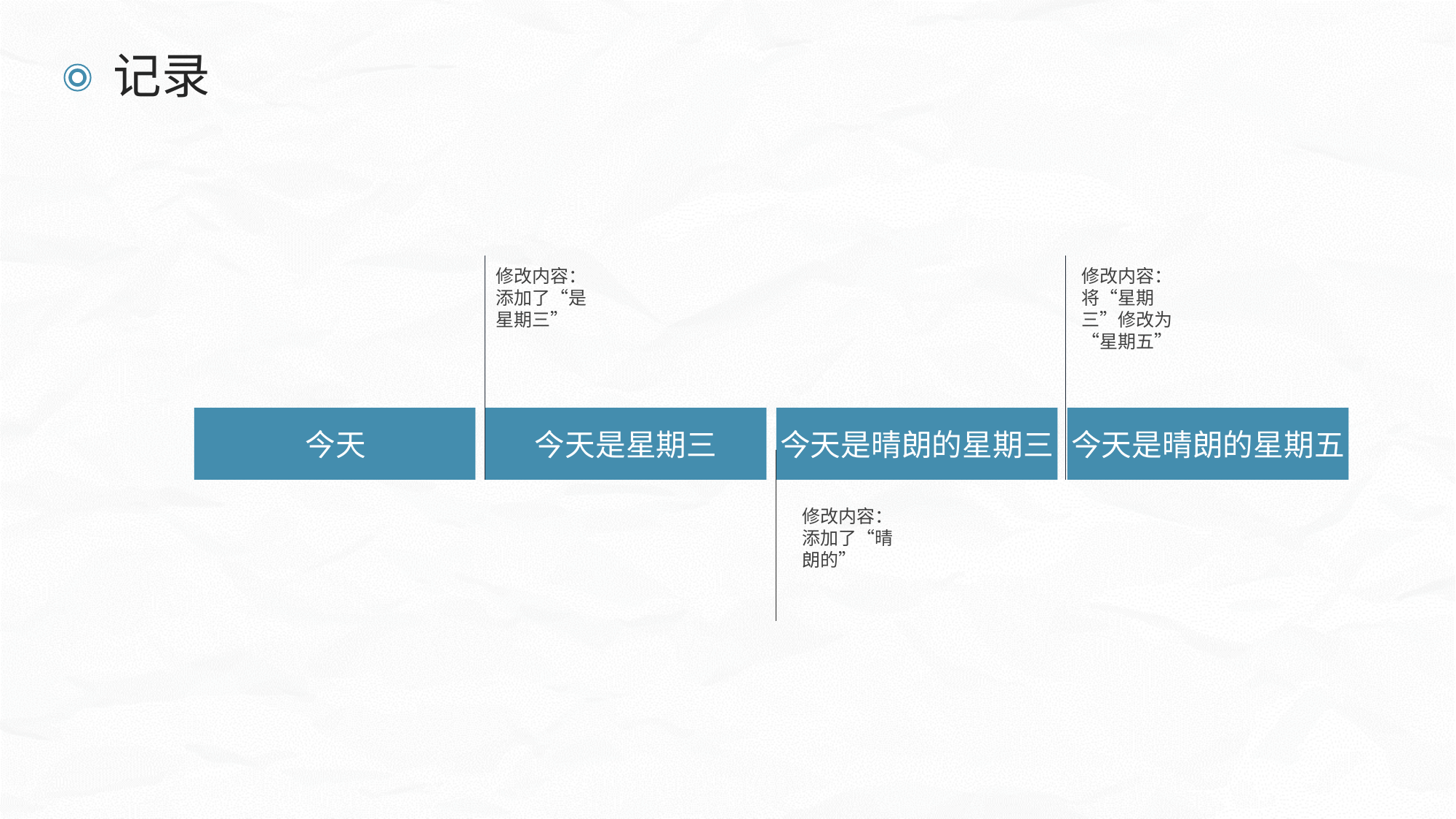

记录

修改内容：添加了“是星期三”
修改内容：将“星期三”修改为“星期五”

今天
今天是星期三
今天是晴朗的星期三
今天是晴朗的星期五
修改内容：添加了“晴朗的”